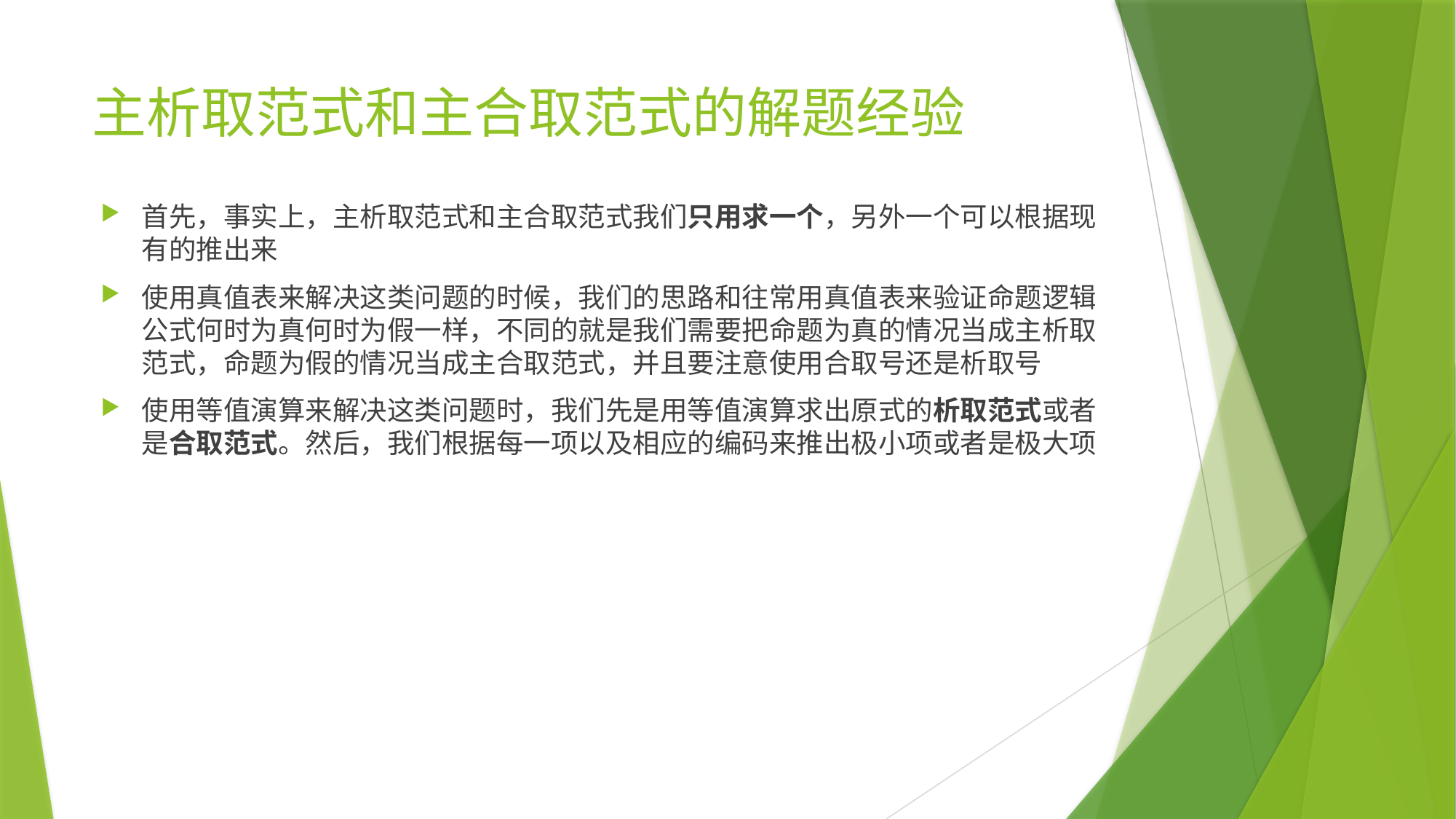

# 主析取范式和主合取范式的解题经验
首先，事实上，主析取范式和主合取范式我们只用求一个，另外一个可以根据现有的推出来
使用真值表来解决这类问题的时候，我们的思路和往常用真值表来验证命题逻辑公式何时为真何时为假一样，不同的就是我们需要把命题为真的情况当成主析取范式，命题为假的情况当成主合取范式，并且要注意使用合取号还是析取号
使用等值演算来解决这类问题时，我们先是用等值演算求出原式的析取范式或者是合取范式。然后，我们根据每一项以及相应的编码来推出极小项或者是极大项